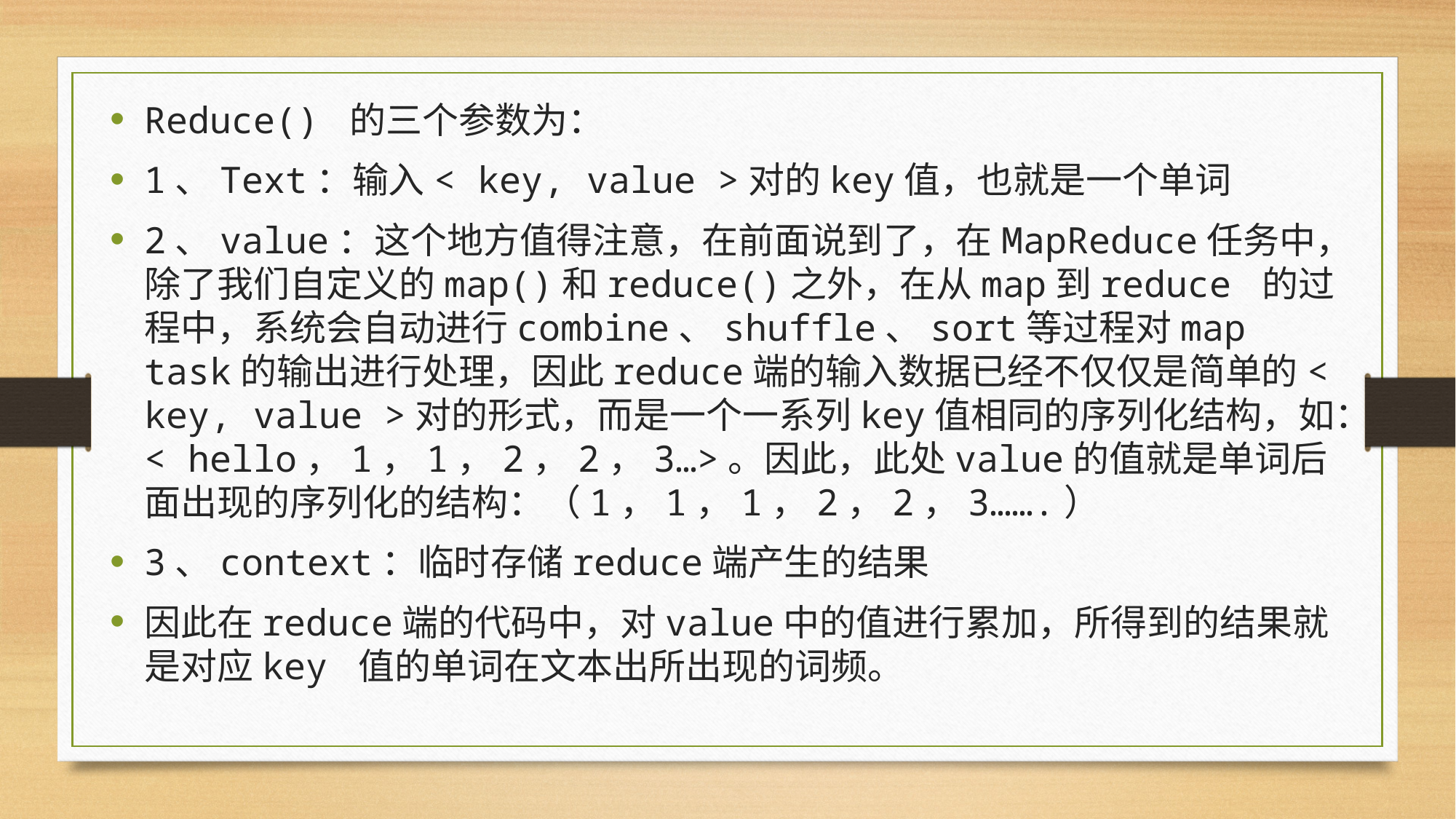

Reduce() 的三个参数为：
1、Text：输入< key, value >对的key值，也就是一个单词
2、value：这个地方值得注意，在前面说到了，在MapReduce任务中，除了我们自定义的map()和reduce()之外，在从map到reduce 的过程中，系统会自动进行combine、shuffle、sort等过程对map task的输出进行处理，因此reduce端的输入数据已经不仅仅是简单的< key, value >对的形式，而是一个一系列key值相同的序列化结构，如：< hello，1，1，2，2，3…>。因此，此处value的值就是单词后面出现的序列化的结构：（1，1，1，2，2，3…….）
3、context：临时存储reduce端产生的结果
因此在reduce端的代码中，对value中的值进行累加，所得到的结果就是对应key 值的单词在文本出所出现的词频。